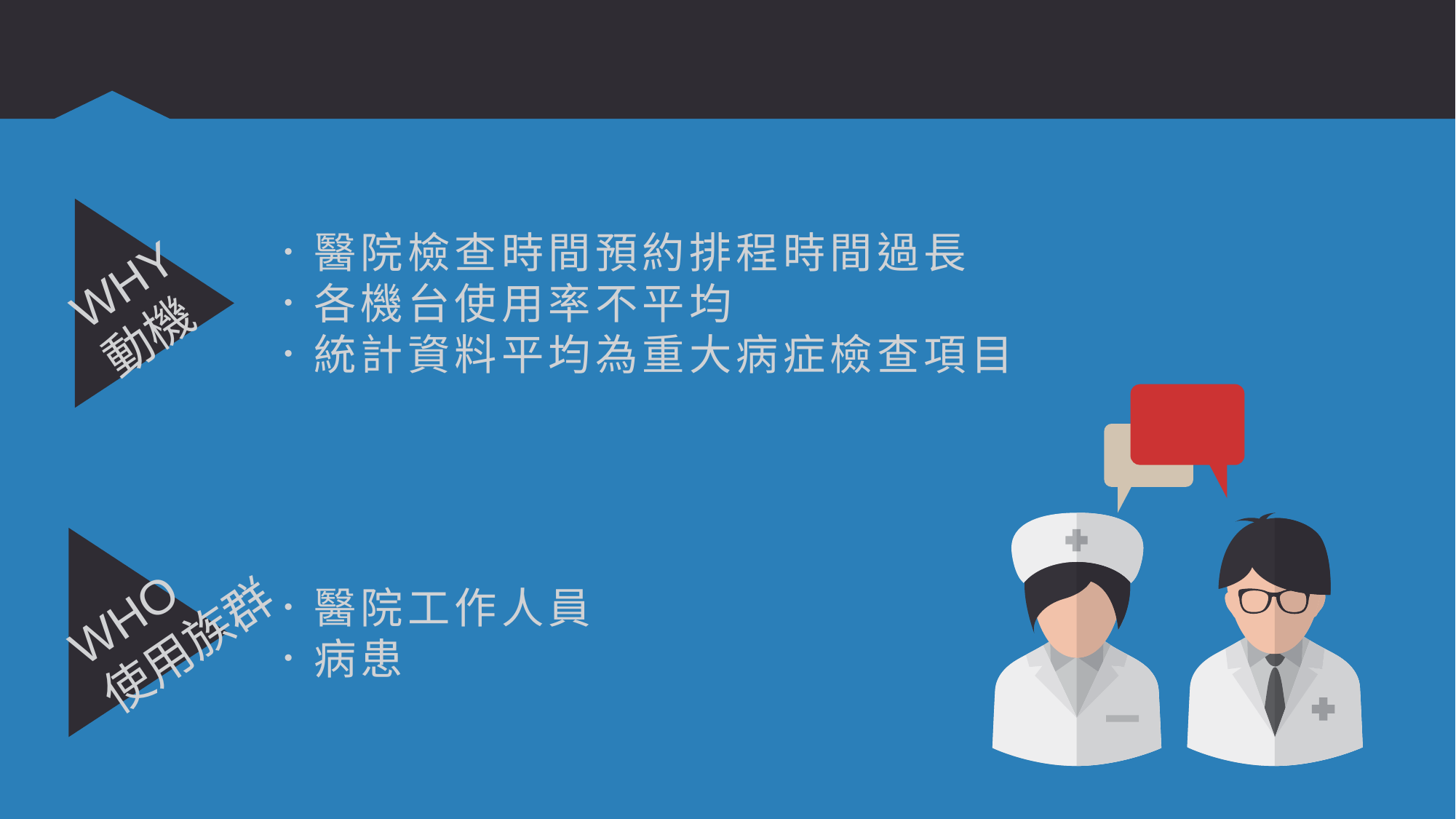

WHY
動機

．醫院檢查時間預約排程時間過長
．各機台使用率不平均
．統計資料平均為重大病症檢查項目

WHO
使用族群

．醫院工作人員
．病患